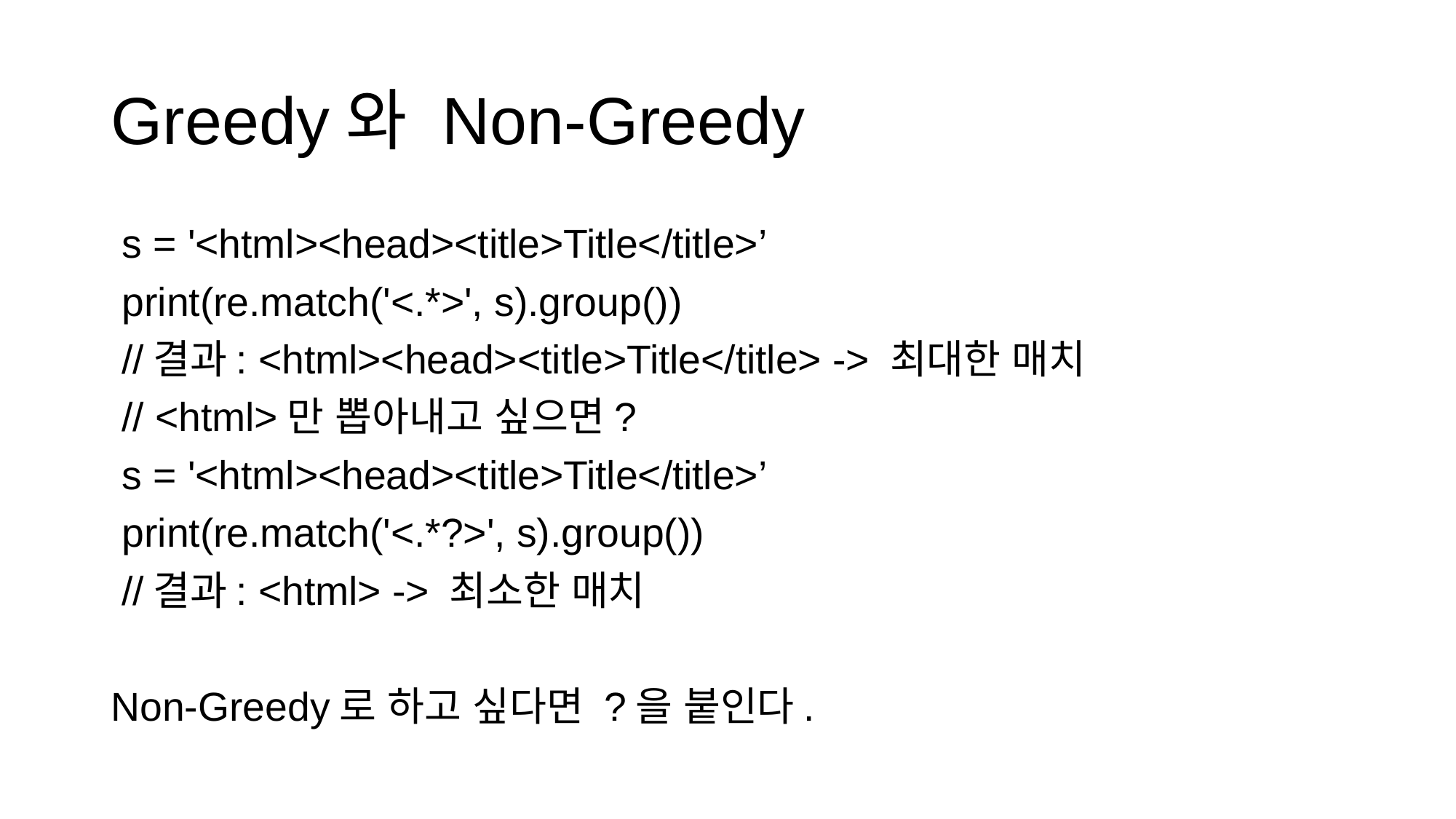

# Greedy와 Non-Greedy
 s = '<html><head><title>Title</title>’
 print(re.match('<.*>', s).group())
 //결과: <html><head><title>Title</title> -> 최대한 매치
 // <html>만 뽑아내고 싶으면?
 s = '<html><head><title>Title</title>’
 print(re.match('<.*?>', s).group())
 //결과: <html> -> 최소한 매치

Non-Greedy로 하고 싶다면 ?을 붙인다.